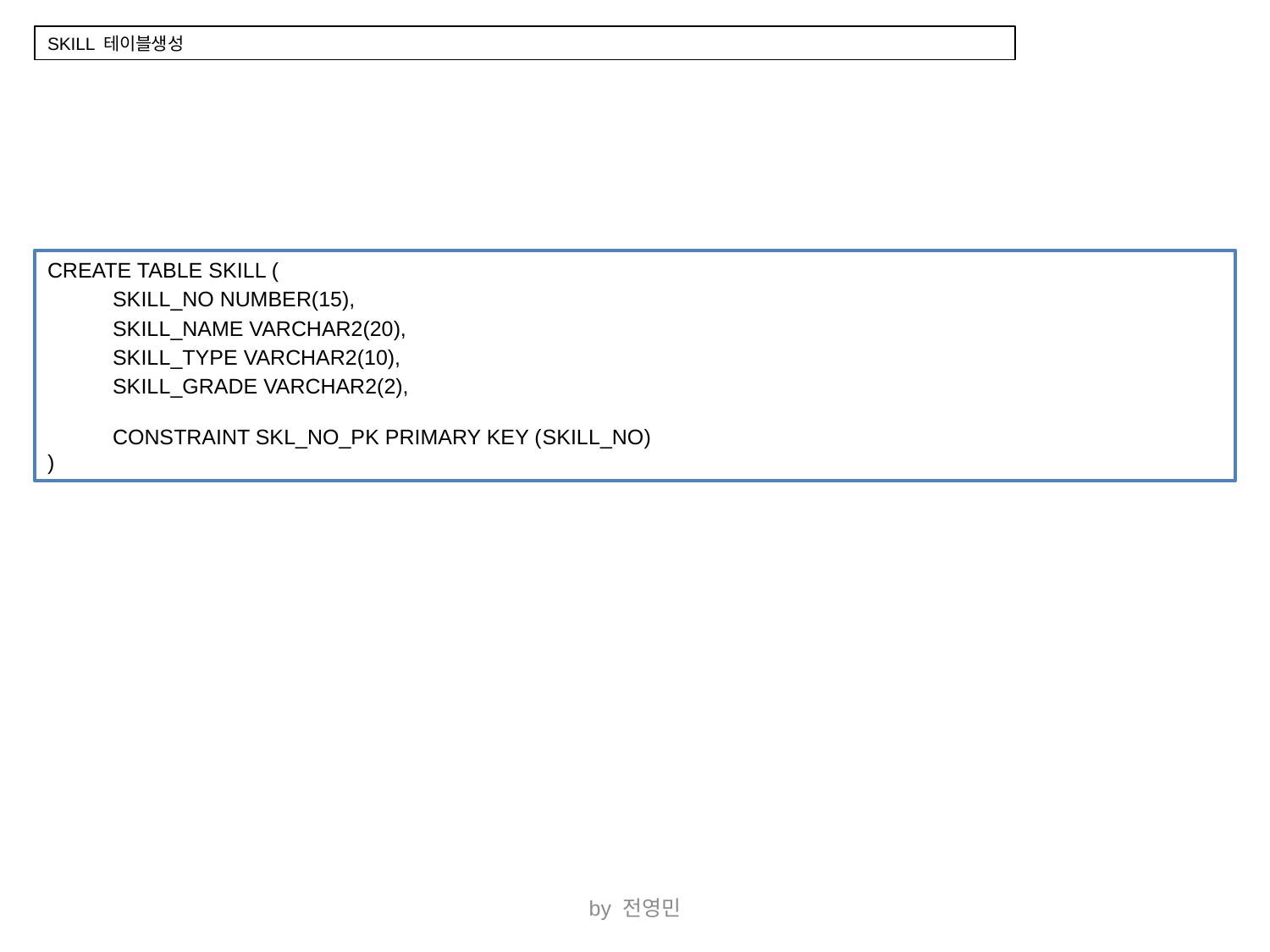

SKILL 테이블생성
CREATE TABLE SKILL (
           SKILL_NO NUMBER(15),
           SKILL_NAME VARCHAR2(20),
           SKILL_TYPE VARCHAR2(10),
           SKILL_GRADE VARCHAR2(2),

           CONSTRAINT SKL_NO_PK PRIMARY KEY (SKILL_NO)
)
by 전영민